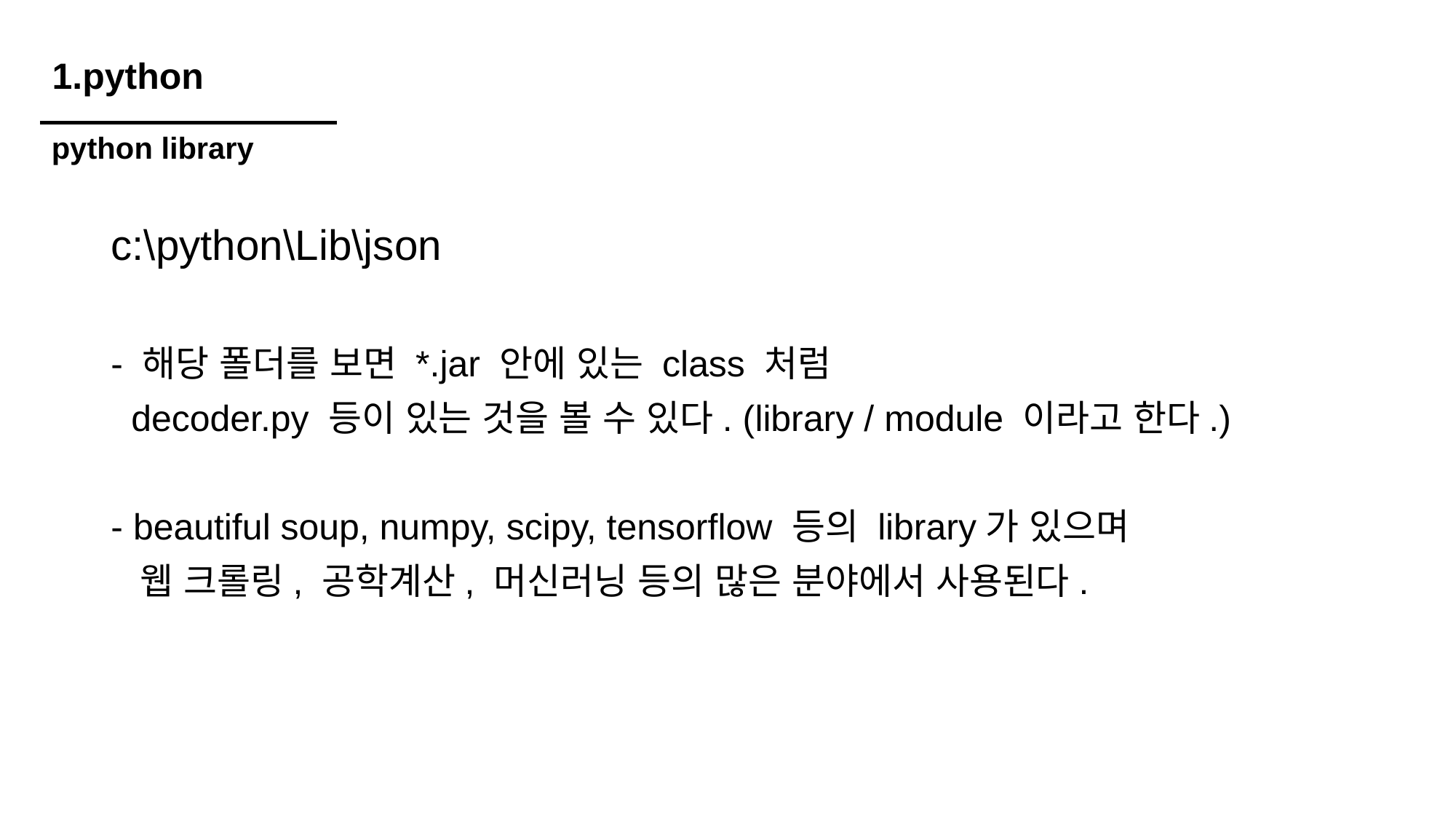

# 1.python
python library
c:\python\Lib\json

- 해당 폴더를 보면 *.jar 안에 있는 class 처럼
  decoder.py 등이 있는 것을 볼 수 있다. (library / module 이라고 한다.)

- beautiful soup, numpy, scipy, tensorflow 등의 library가 있으며
  웹 크롤링, 공학계산, 머신러닝 등의 많은 분야에서 사용된다.